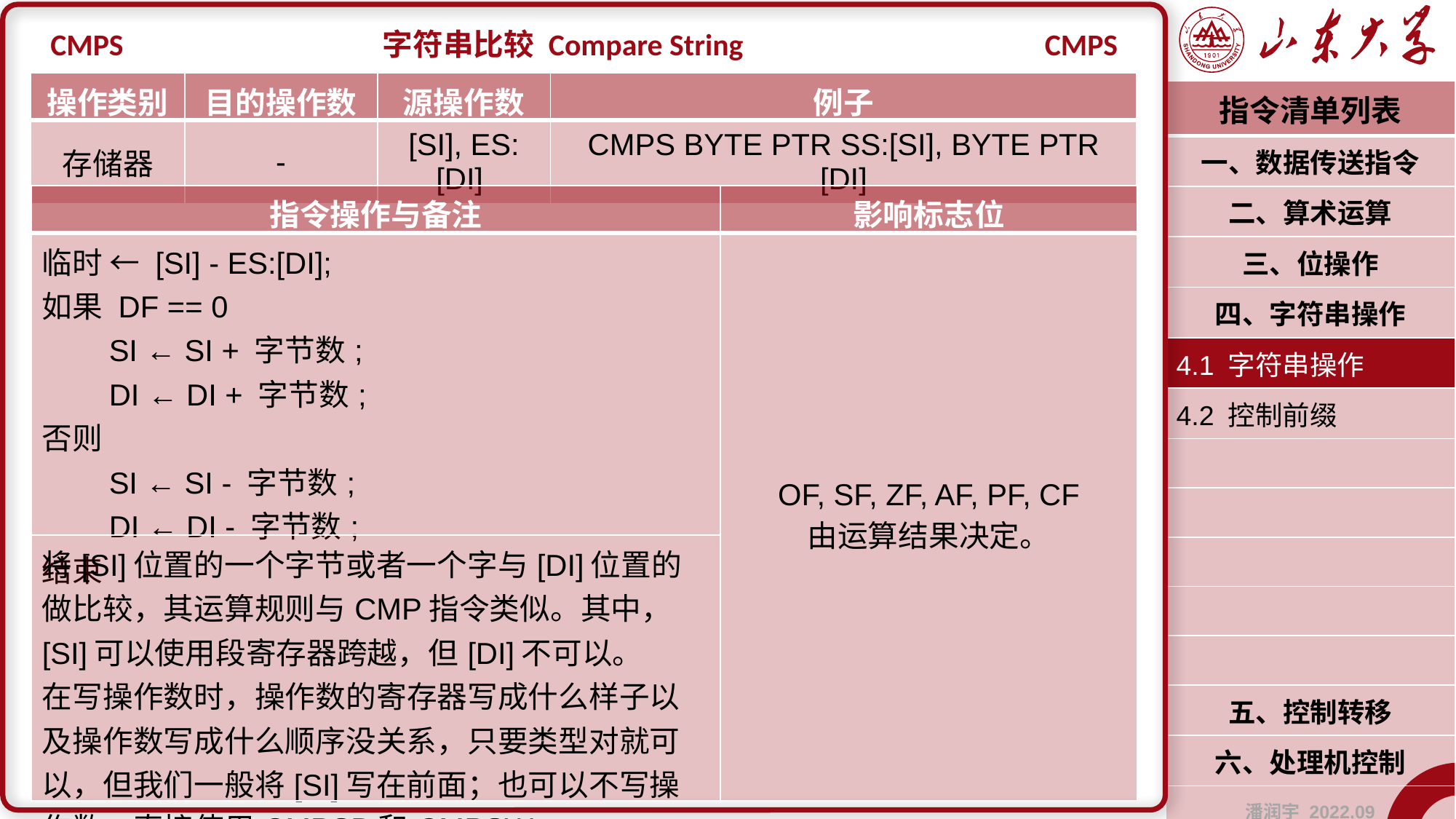

CMPS
字符串比较 Compare String
CMPS
| 操作类别 | 目的操作数 | 源操作数 | 例子 |
| --- | --- | --- | --- |
| 存储器 | - | [SI], ES:[DI] | CMPS BYTE PTR SS:[SI], BYTE PTR [DI] |
| 指令清单列表 |
| --- |
| 一、数据传送指令 |
| 二、算术运算 |
| 三、位操作 |
| 四、字符串操作 |
| 4.1 字符串操作 |
| 4.2 控制前缀 |
|  |
|  |
|  |
|  |
|  |
| 五、控制转移 |
| 六、处理机控制 |
| 潘润宇 2022.09 |
| 指令操作与备注 | 影响标志位 |
| --- | --- |
| 临时 ← [SI] - ES:[DI]; 如果 DF == 0 SI ← SI + 字节数; DI ← DI + 字节数; 否则 SI ← SI - 字节数; DI ← DI - 字节数; 结束 | OF, SF, ZF, AF, PF, CF 由运算结果决定。 |
| 将[SI]位置的一个字节或者一个字与[DI]位置的做比较，其运算规则与CMP指令类似。其中，[SI]可以使用段寄存器跨越，但[DI]不可以。 在写操作数时，操作数的寄存器写成什么样子以及操作数写成什么顺序没关系，只要类型对就可以，但我们一般将[SI]写在前面；也可以不写操作数，直接使用CMPSB和CMPSW。 |  |